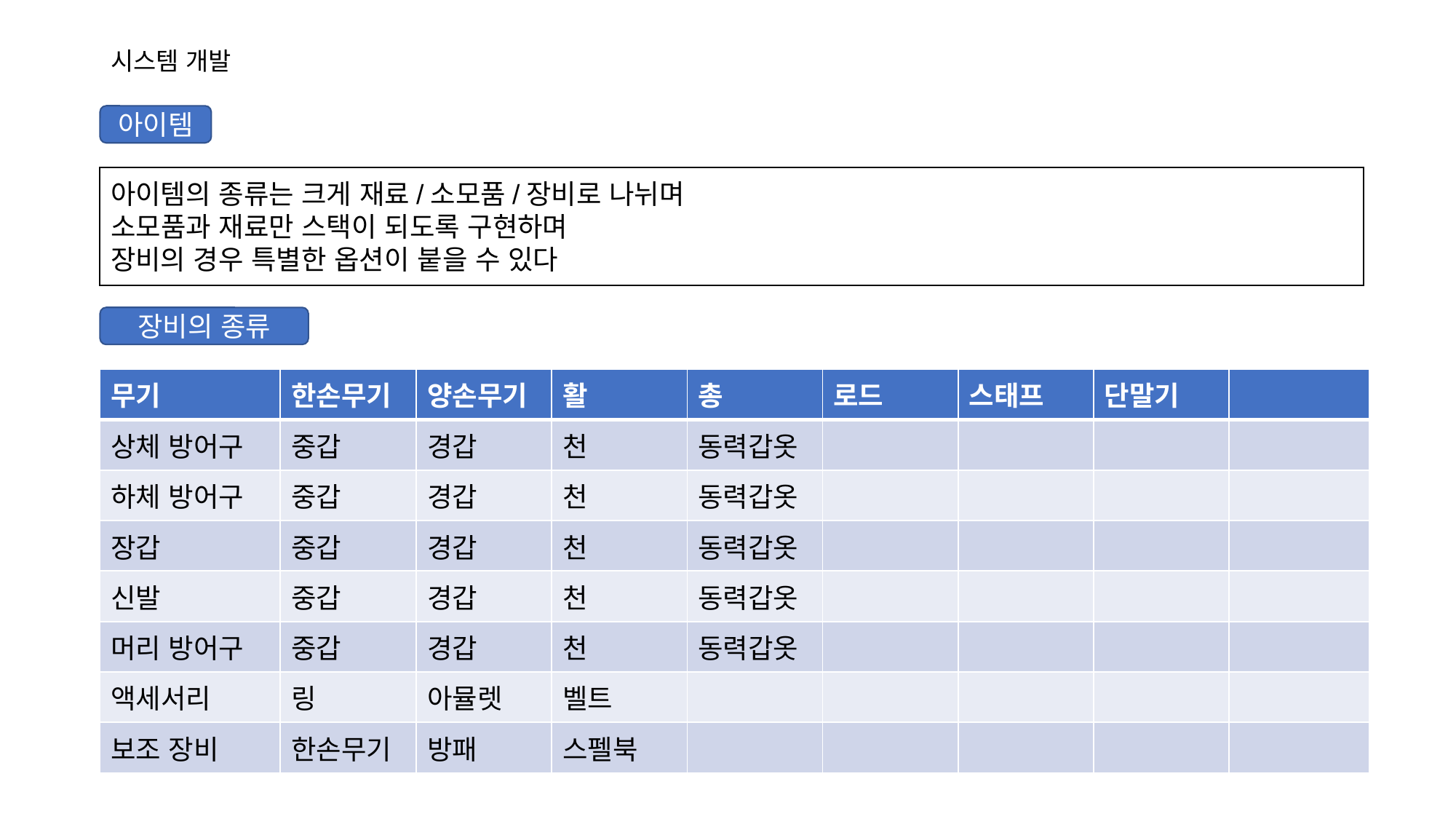

# 시스템 개발
아이템
아이템의 종류는 크게 재료/소모품/장비로 나뉘며
소모품과 재료만 스택이 되도록 구현하며
장비의 경우 특별한 옵션이 붙을 수 있다
장비의 종류
| 무기 | 한손무기 | 양손무기 | 활 | 총 | 로드 | 스태프 | 단말기 |  |
| --- | --- | --- | --- | --- | --- | --- | --- | --- |
| 상체 방어구 | 중갑 | 경갑 | 천 | 동력갑옷 |  |  |  |  |
| 하체 방어구 | 중갑 | 경갑 | 천 | 동력갑옷 |  |  |  |  |
| 장갑 | 중갑 | 경갑 | 천 | 동력갑옷 |  |  |  |  |
| 신발 | 중갑 | 경갑 | 천 | 동력갑옷 |  |  |  |  |
| 머리 방어구 | 중갑 | 경갑 | 천 | 동력갑옷 |  |  |  |  |
| 액세서리 | 링 | 아뮬렛 | 벨트 |  |  |  |  |  |
| 보조 장비 | 한손무기 | 방패 | 스펠북 |  |  |  |  |  |